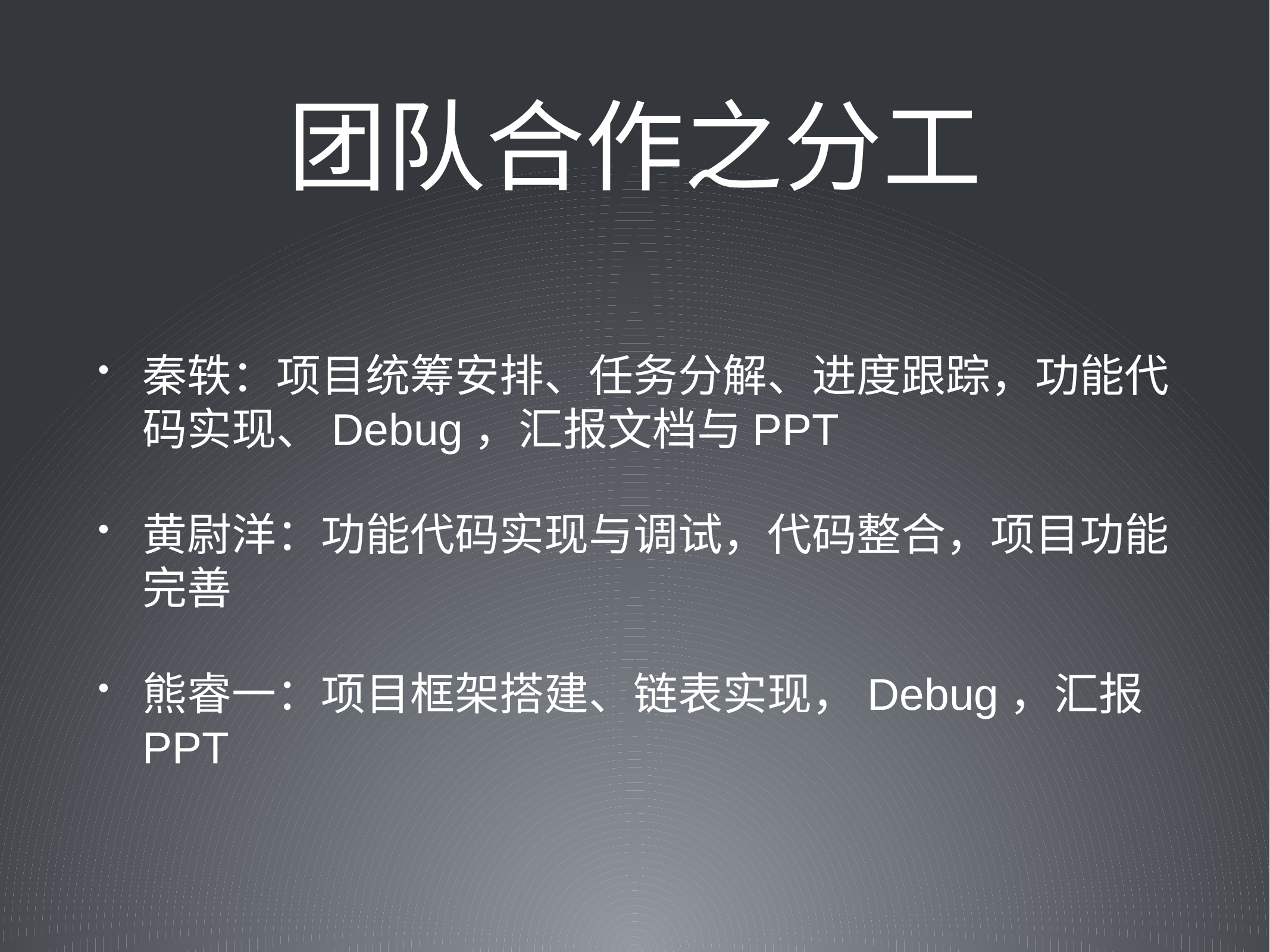

# 团队合作之分工
秦轶：项目统筹安排、任务分解、进度跟踪，功能代码实现、Debug，汇报文档与PPT
黄尉洋：功能代码实现与调试，代码整合，项目功能完善
熊睿一：项目框架搭建、链表实现，Debug，汇报PPT